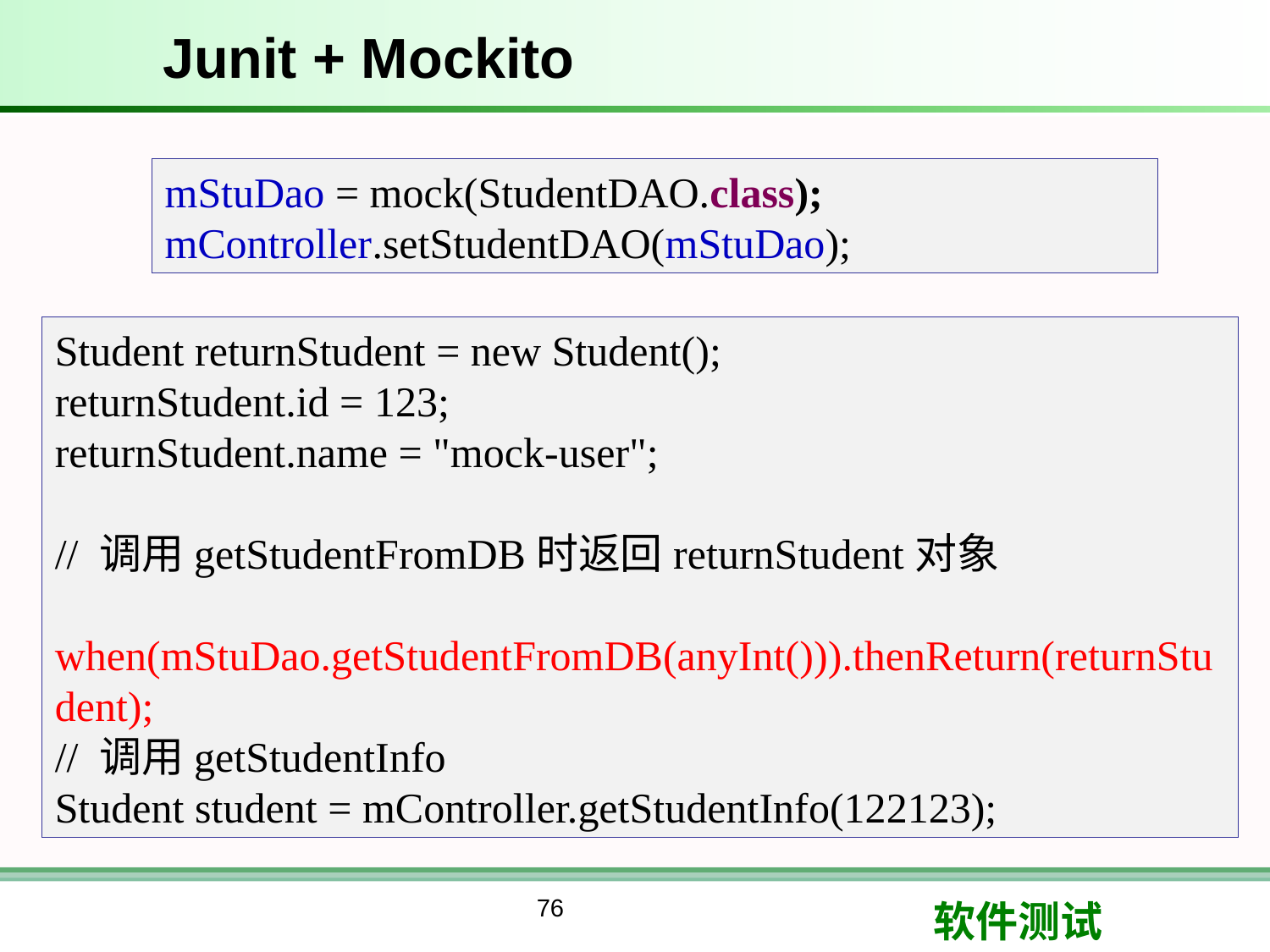

# Junit + Mockito
mStuDao = mock(StudentDAO.class);
mController.setStudentDAO(mStuDao);
Student returnStudent = new Student();
returnStudent.id = 123;
returnStudent.name = "mock-user";

// 调用getStudentFromDB时返回returnStudent对象
        when(mStuDao.getStudentFromDB(anyInt())).thenReturn(returnStudent);
// 调用getStudentInfo
Student student = mController.getStudentInfo(122123);
76